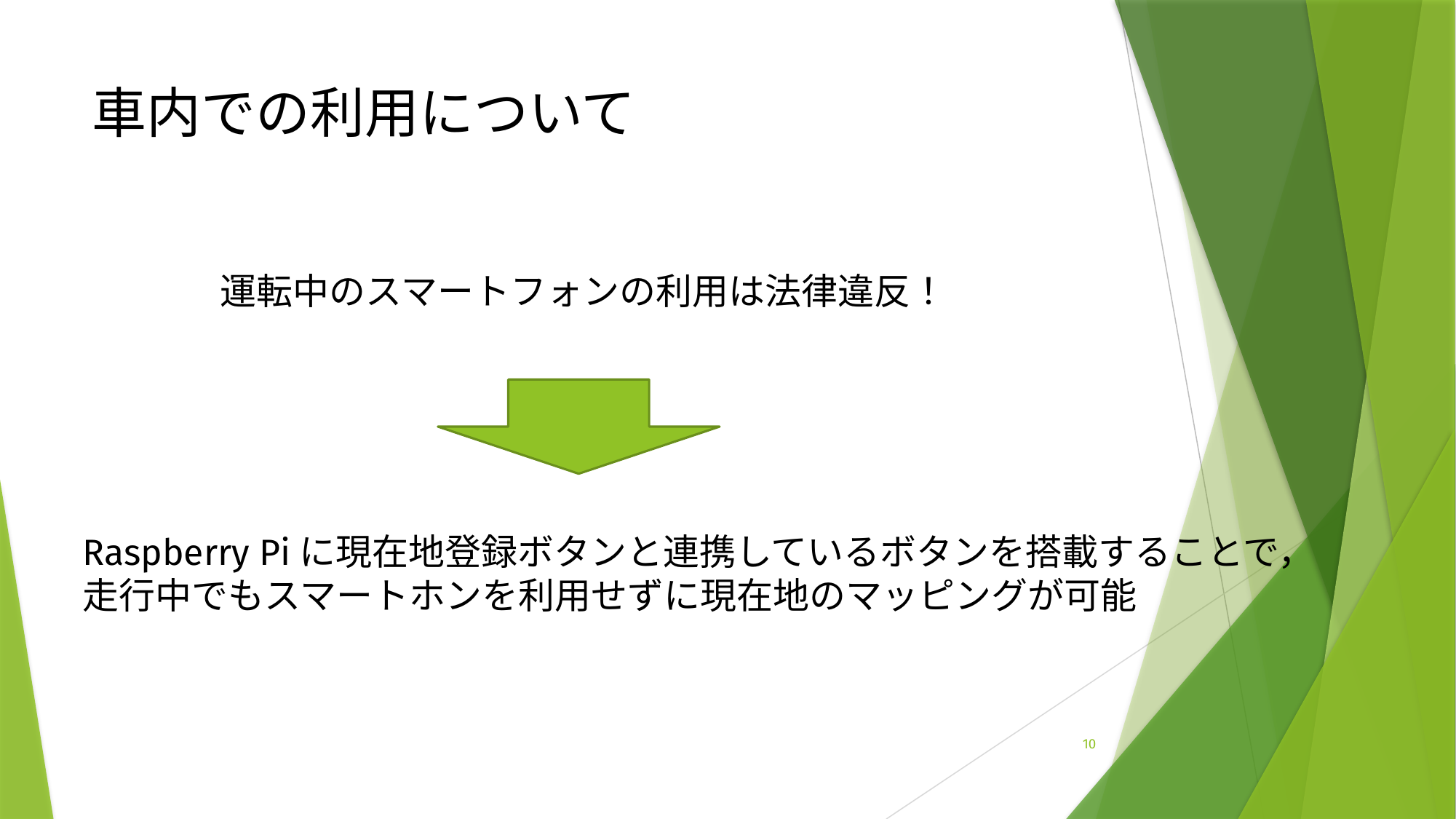

# 車内での利用について
運転中のスマートフォンの利用は法律違反！

Raspberry Piに現在地登録ボタンと連携しているボタンを搭載することで，
走行中でもスマートホンを利用せずに現在地のマッピングが可能
10